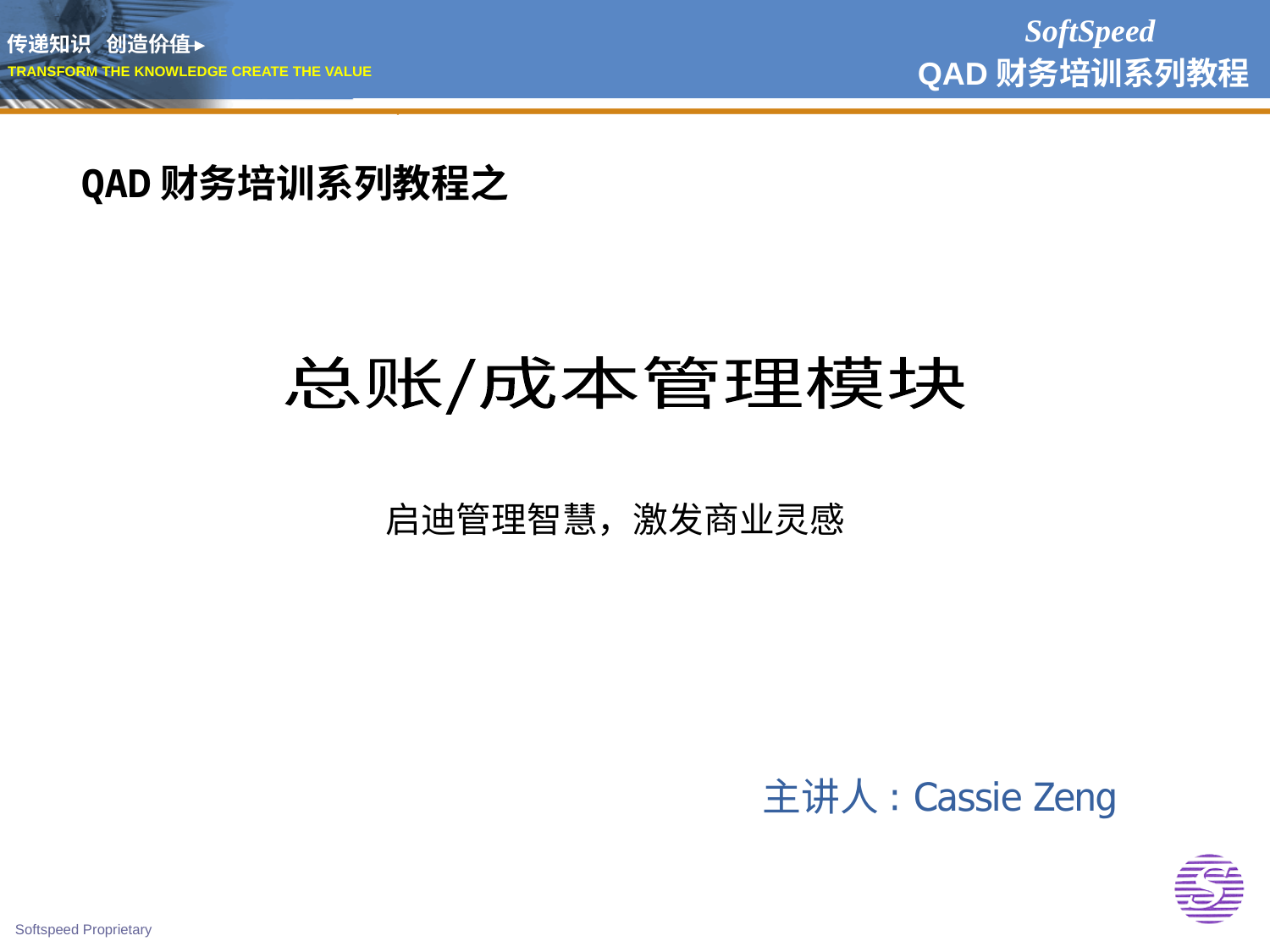

QAD财务培训系列教程之
总账/成本管理模块
启迪管理智慧，激发商业灵感
主讲人: Cassie Zeng